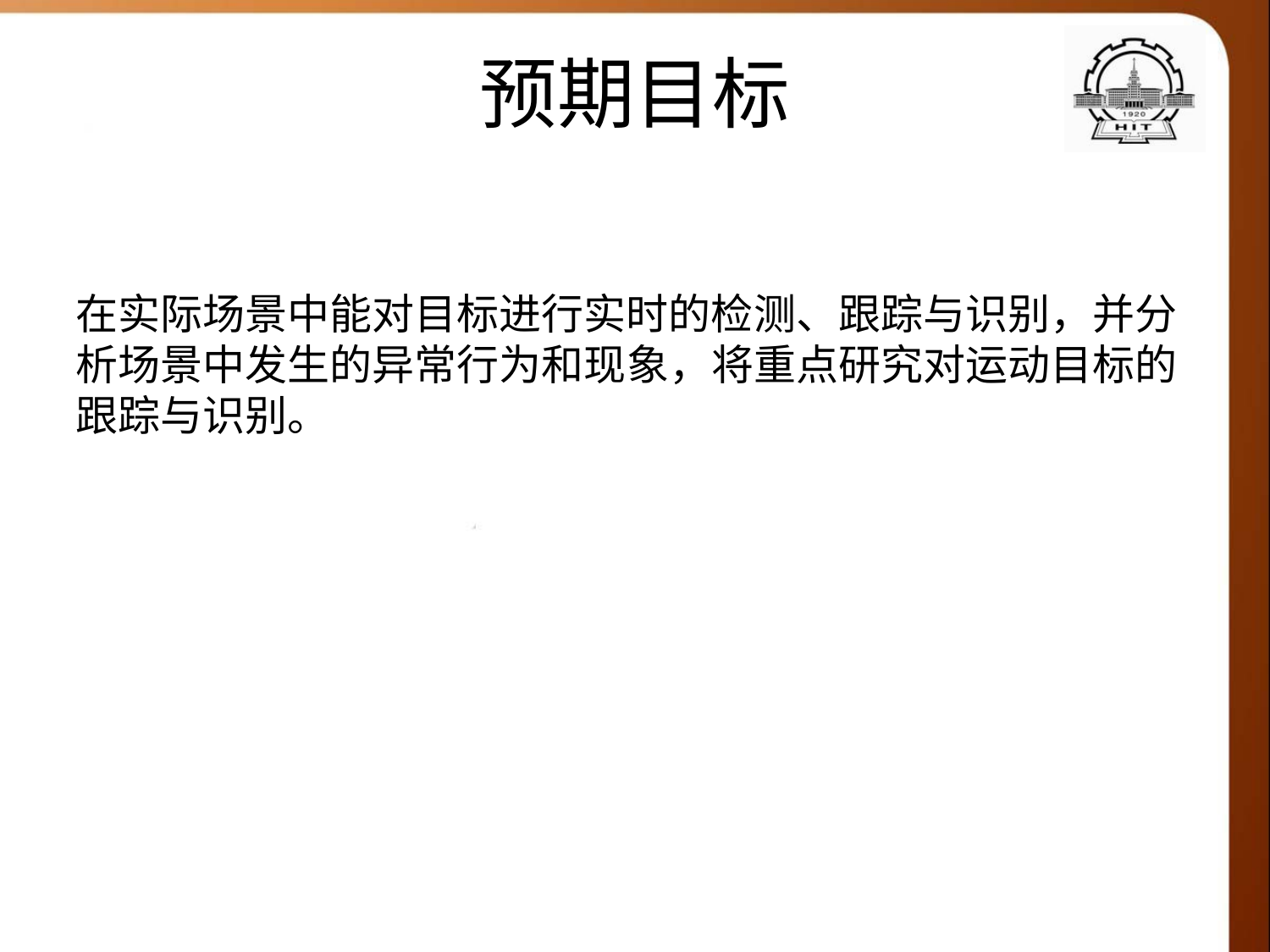

# 预期目标

在实际场景中能对目标进行实时的检测、跟踪与识别，并分析场景中发生的异常行为和现象，将重点研究对运动目标的跟踪与识别。